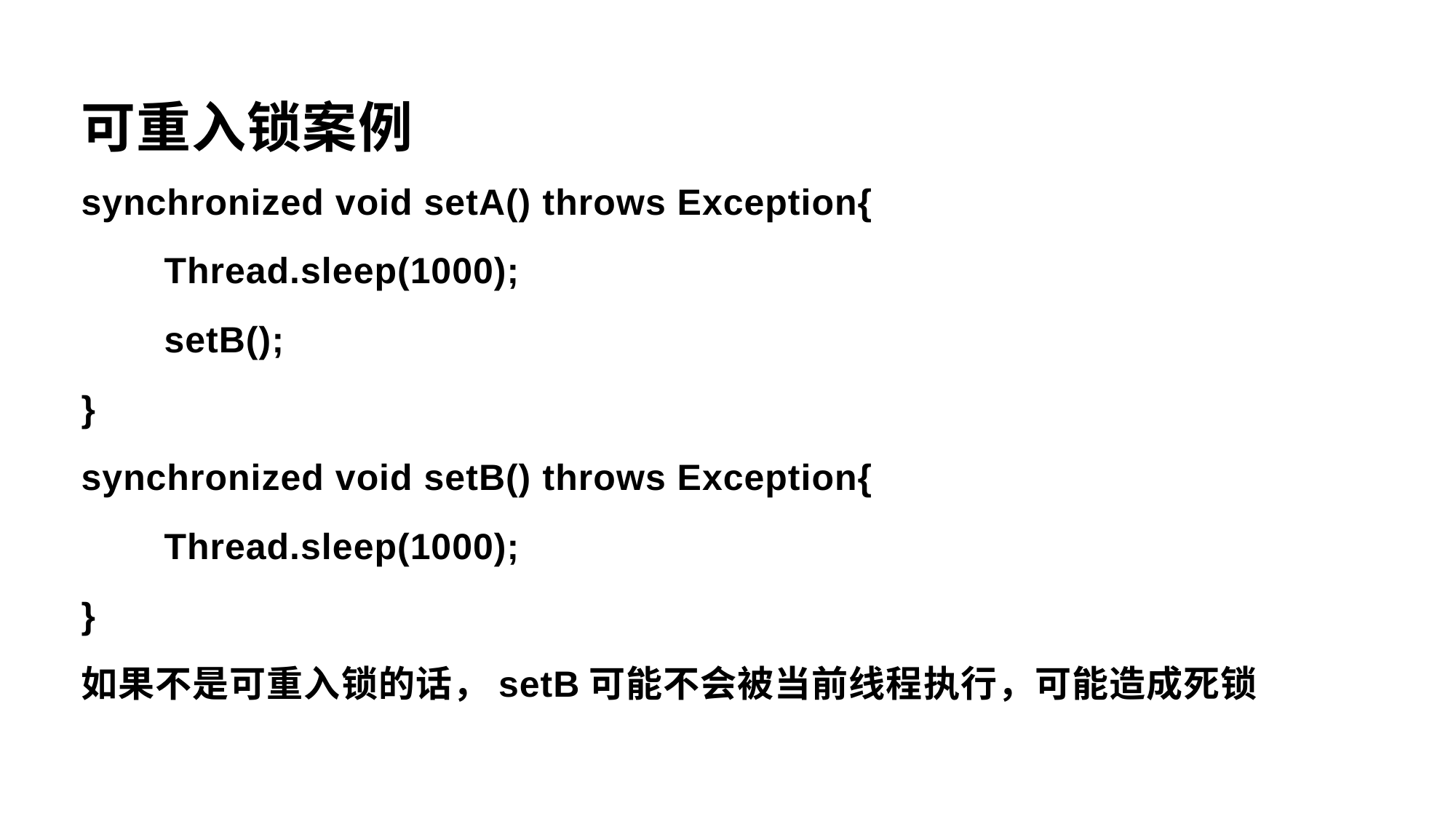

可重入锁案例
synchronized void setA() throws Exception{
　　Thread.sleep(1000);
　　setB();
}
synchronized void setB() throws Exception{
　　Thread.sleep(1000);
}
如果不是可重入锁的话，setB可能不会被当前线程执行，可能造成死锁